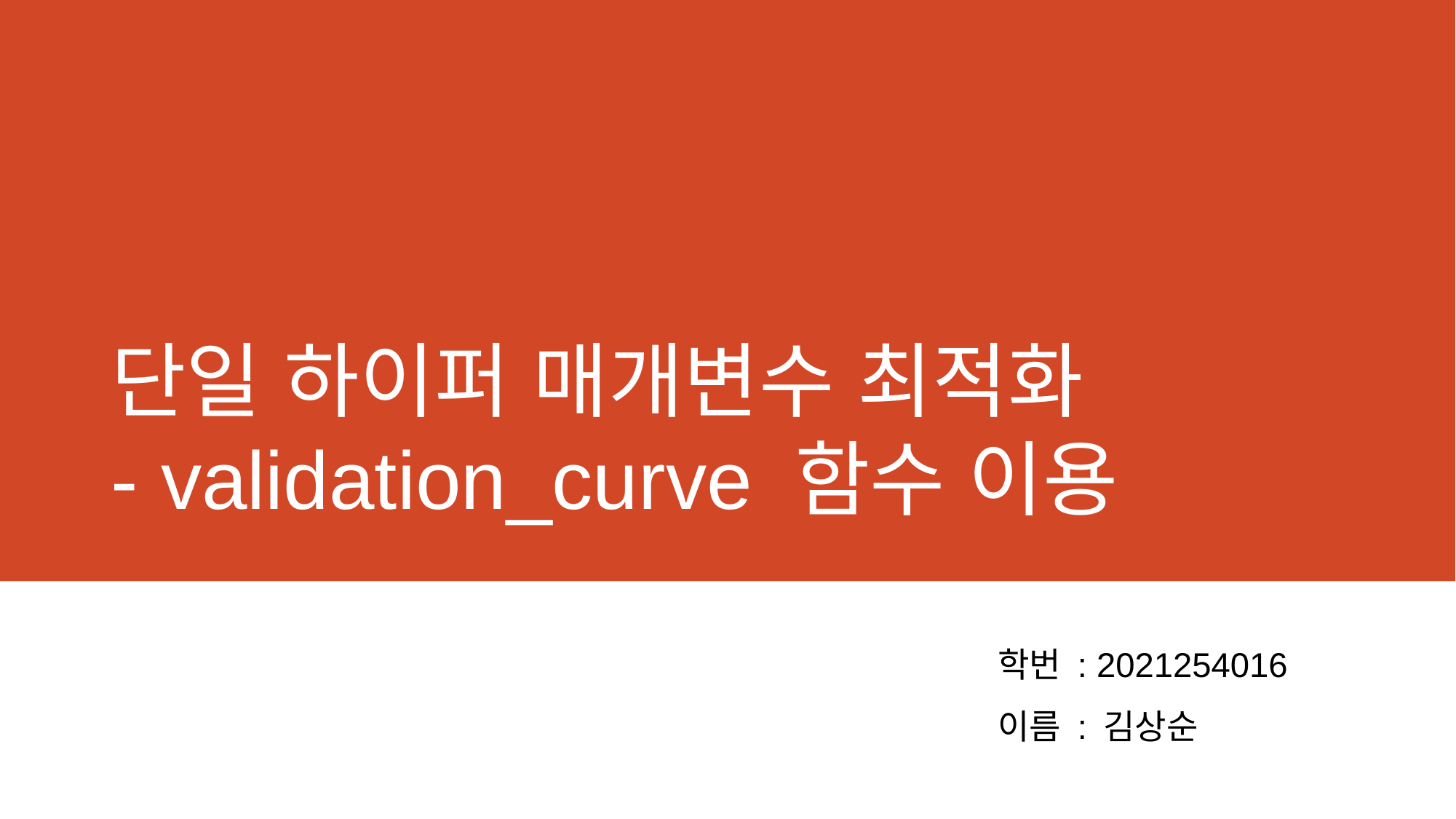

# 단일 하이퍼 매개변수 최적화 - validation_curve 함수 이용
학번 : 2021254016
이름 : 김상순